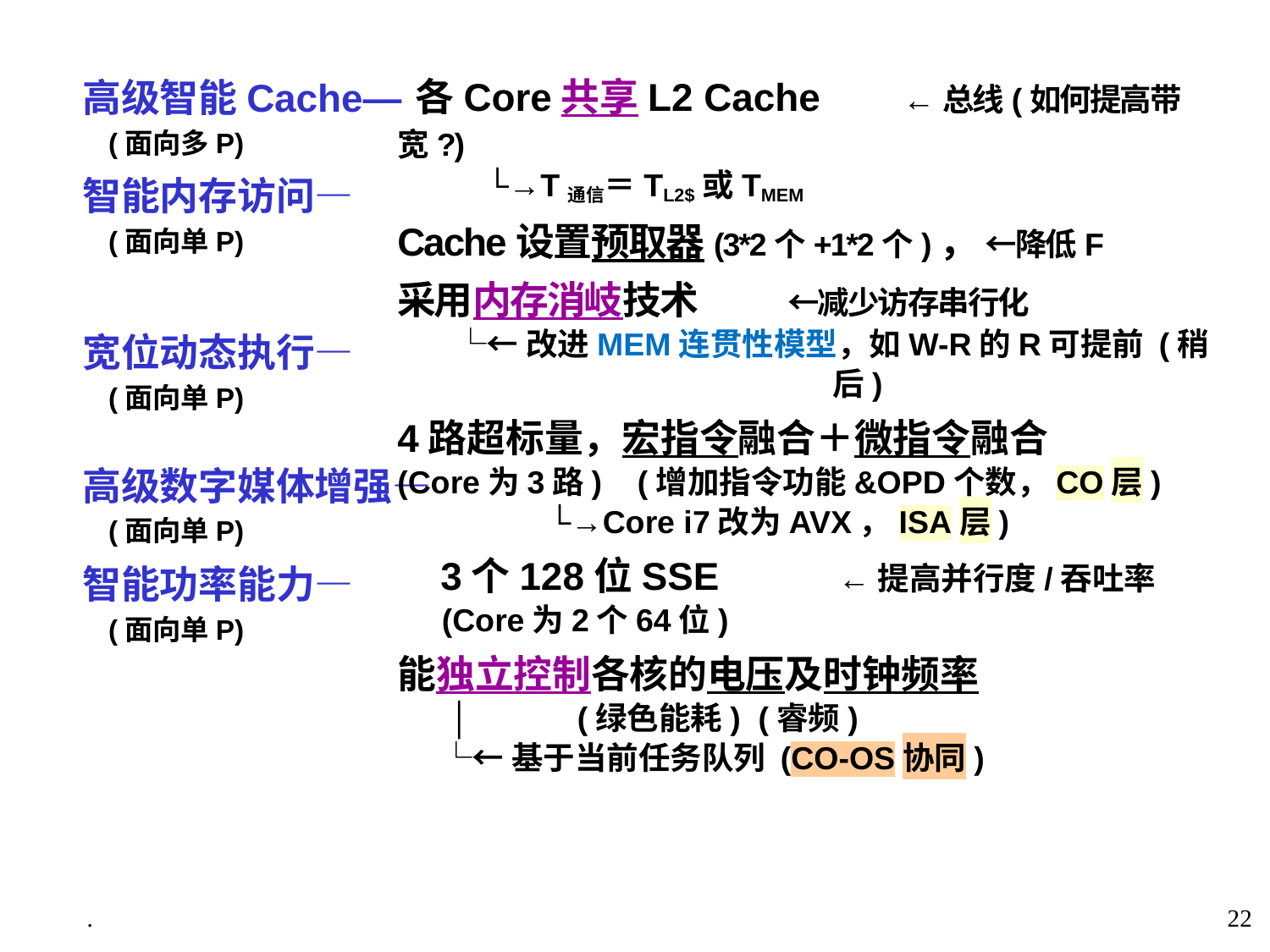

高级智能Cache—
        (面向多P)
    智能内存访问—
        (面向单P)

    宽位动态执行—
        (面向单P)

    高级数字媒体增强—
        (面向单P)
    智能功率能力—
        (面向单P)
 各Core共享L2 Cache        ←总线(如何提高带宽?)
          └→T通信＝TL2$或TMEM
Cache设置预取器(3*2个+1*2个)， ←降低F
采用内存消岐技术             ←减少访存串行化
        └←改进MEM连贯性模型，如W-R的R可提前 (稍后)
4路超标量，宏指令融合＋微指令融合
(Core为3路)    (增加指令功能&OPD个数，CO层)
                 └→Core i7改为AVX，ISA层)
    3个128位SSE             ←提高并行度/吞吐率
     (Core为2个64位)
能独立控制各核的电压及时钟频率
      │            (绿色能耗)  (睿频)
      └←基于当前任务队列 (CO-OS协同)
.
22